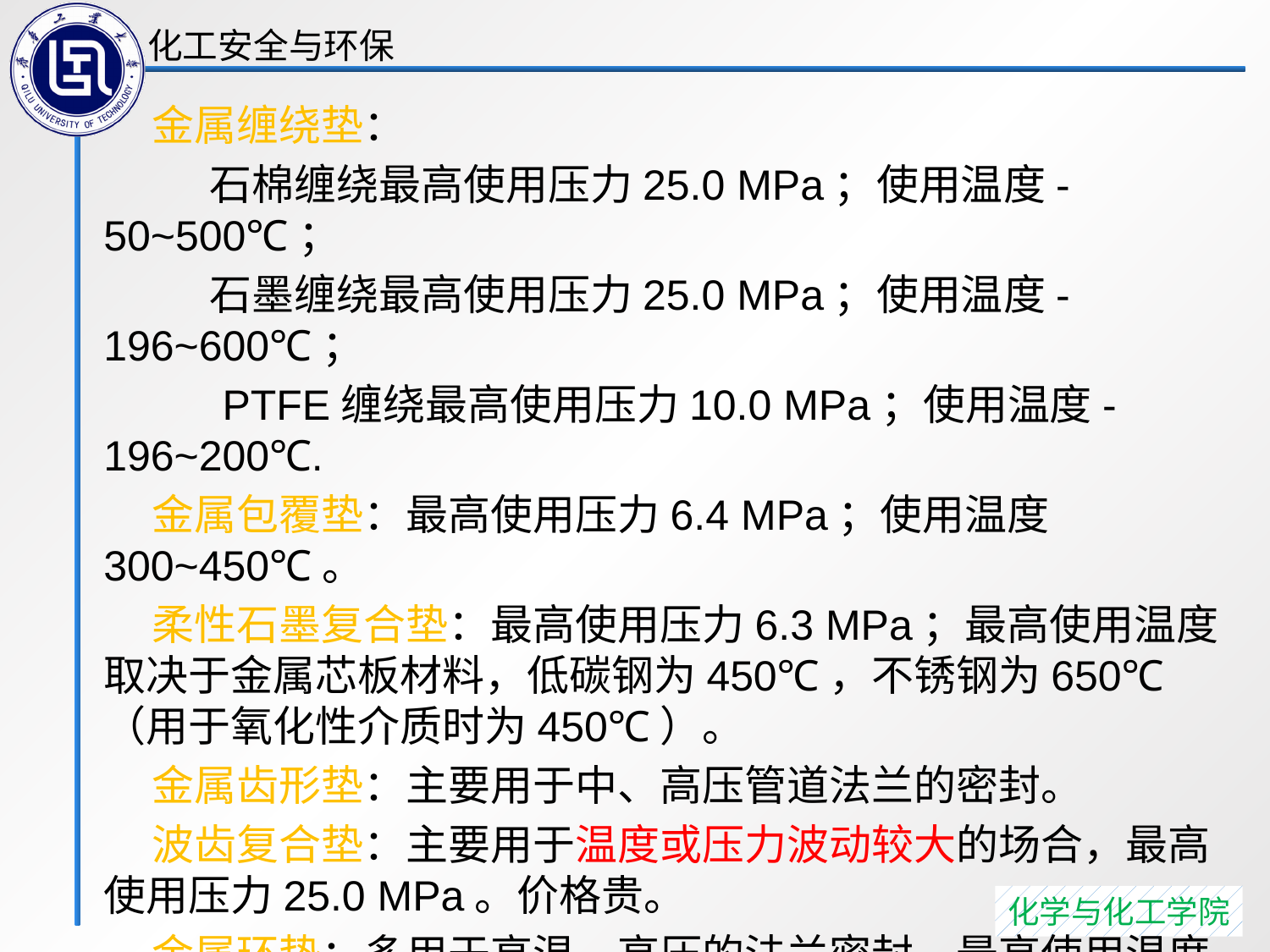

金属缠绕垫：
          石棉缠绕最高使用压力25.0 MPa；使用温度-50~500℃；
          石墨缠绕最高使用压力25.0 MPa；使用温度-196~600℃；
          PTFE缠绕最高使用压力10.0 MPa；使用温度-196~200℃.
    金属包覆垫：最高使用压力6.4 MPa；使用温度300~450℃。
    柔性石墨复合垫：最高使用压力6.3 MPa；最高使用温度取决于金属芯板材料，低碳钢为450℃，不锈钢为650℃（用于氧化性介质时为450℃）。
    金属齿形垫：主要用于中、高压管道法兰的密封。
    波齿复合垫：主要用于温度或压力波动较大的场合，最高使用压力25.0 MPa。价格贵。
    金属环垫：多用于高温、高压的法兰密封，最高使用温度取决于所用的金属材料。价格贵。